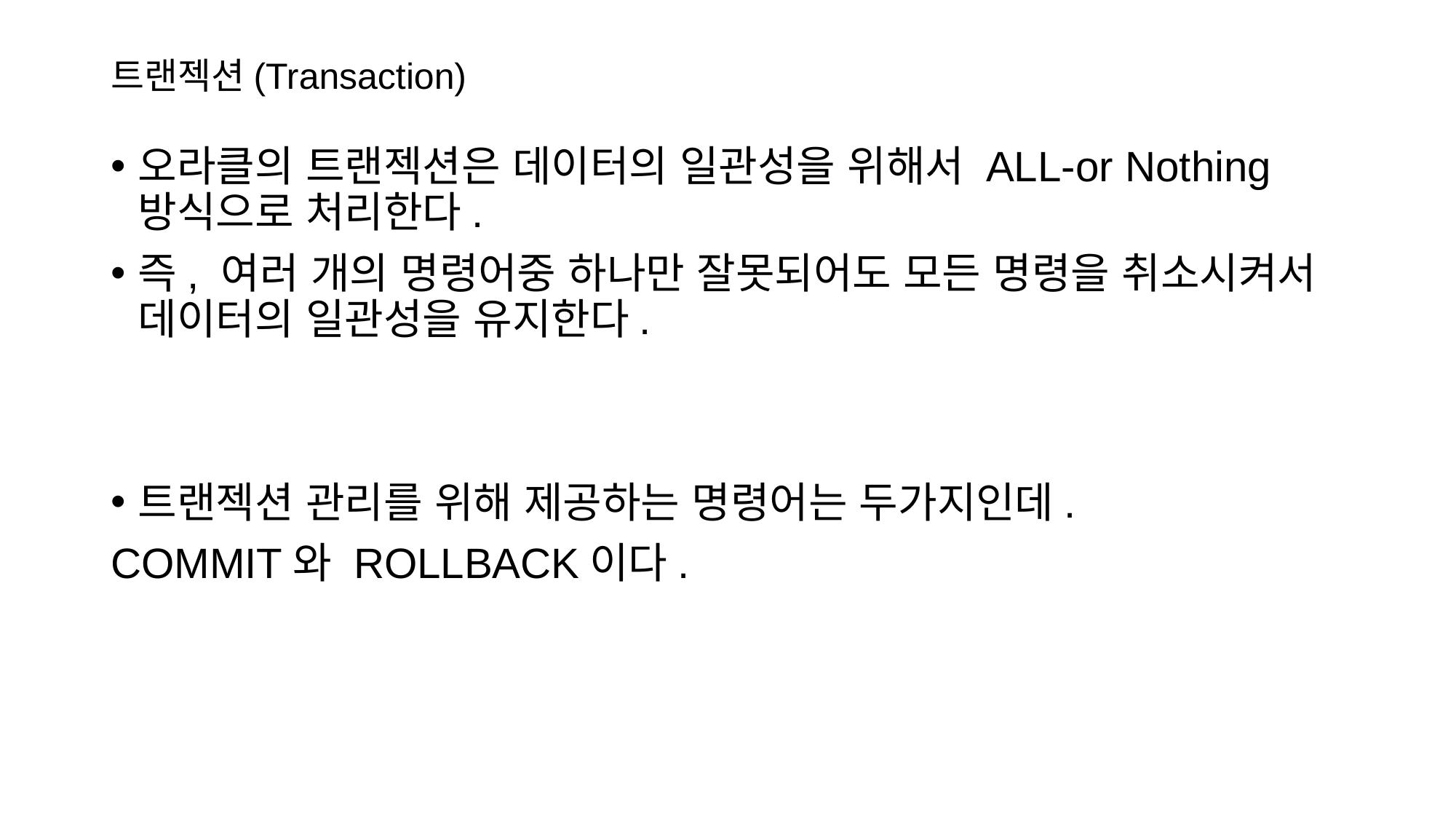

# 트랜젝션(Transaction)
오라클의 트랜젝션은 데이터의 일관성을 위해서 ALL-or Nothing 방식으로 처리한다.
즉, 여러 개의 명령어중 하나만 잘못되어도 모든 명령을 취소시켜서 데이터의 일관성을 유지한다.

트랜젝션 관리를 위해 제공하는 명령어는 두가지인데.
COMMIT와 ROLLBACK이다.